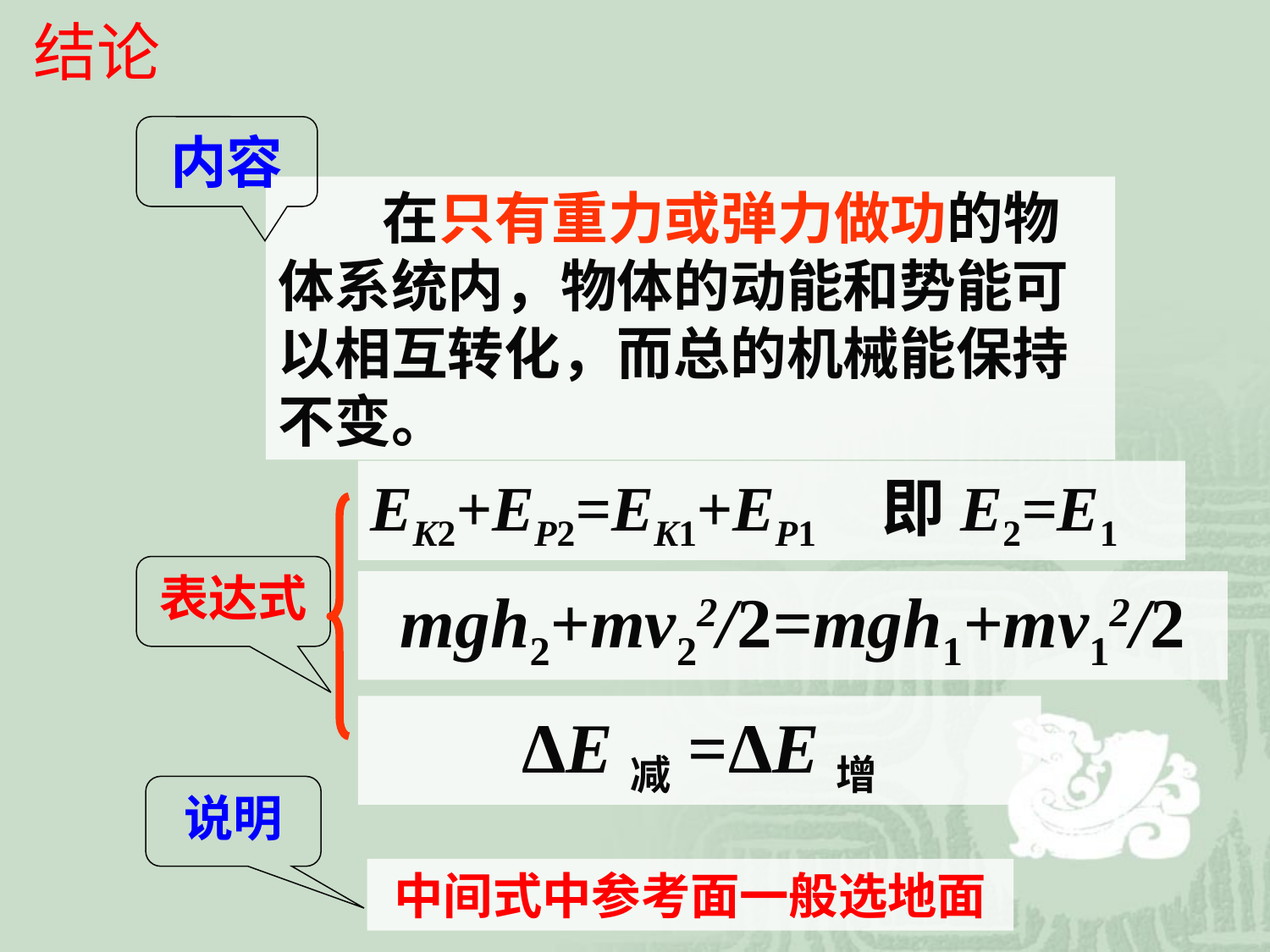

结论
内容
       在只有重力或弹力做功的物体系统内，物体的动能和势能可以相互转化，而总的机械能保持不变。
EK2+EP2=EK1+EP1    即E2=E1

表达式
mgh2+mv22/2=mgh1+mv12/2
ΔE减=ΔE增
说明
中间式中参考面一般选地面